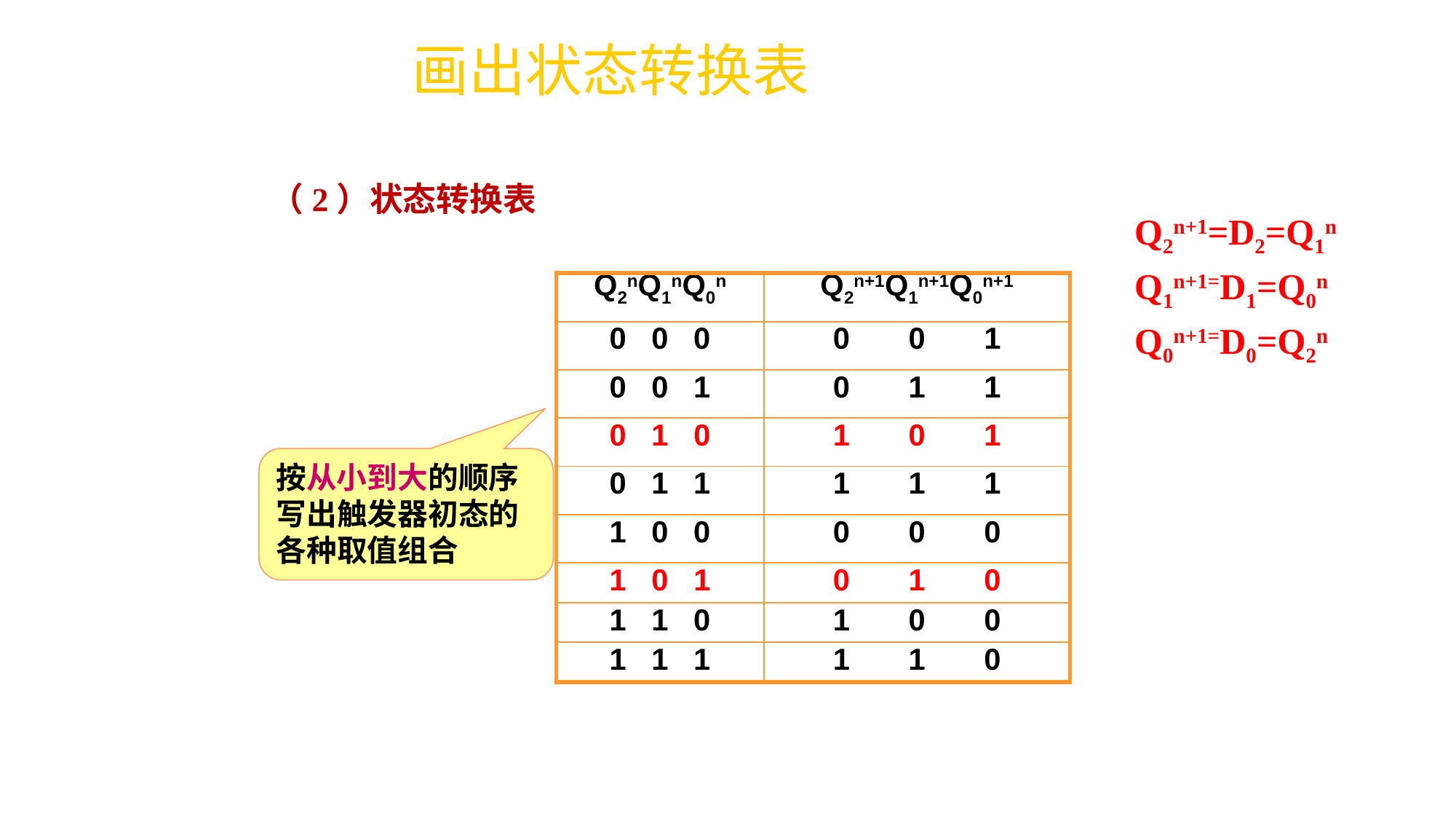

# 画出状态转换表
（2）状态转换表
Q2n+1=D2=Q1n
Q1n+1=D1=Q0n
Q0n+1=D0=Q2n
| Q2nQ1nQ0n | Q2n+1Q1n+1Q0n+1 |
| --- | --- |
| 0 0 0 | 0 0 1 |
| 0 0 1 | 0 1 1 |
| 0 1 0 | 1 0 1 |
| 0 1 1 | 1 1 1 |
| 1 0 0 | 0 0 0 |
| 1 0 1 | 0 1 0 |
| 1 1 0 | 1 0 0 |
| 1 1 1 | 1 1 0 |
按从小到大的顺序写出触发器初态的各种取值组合